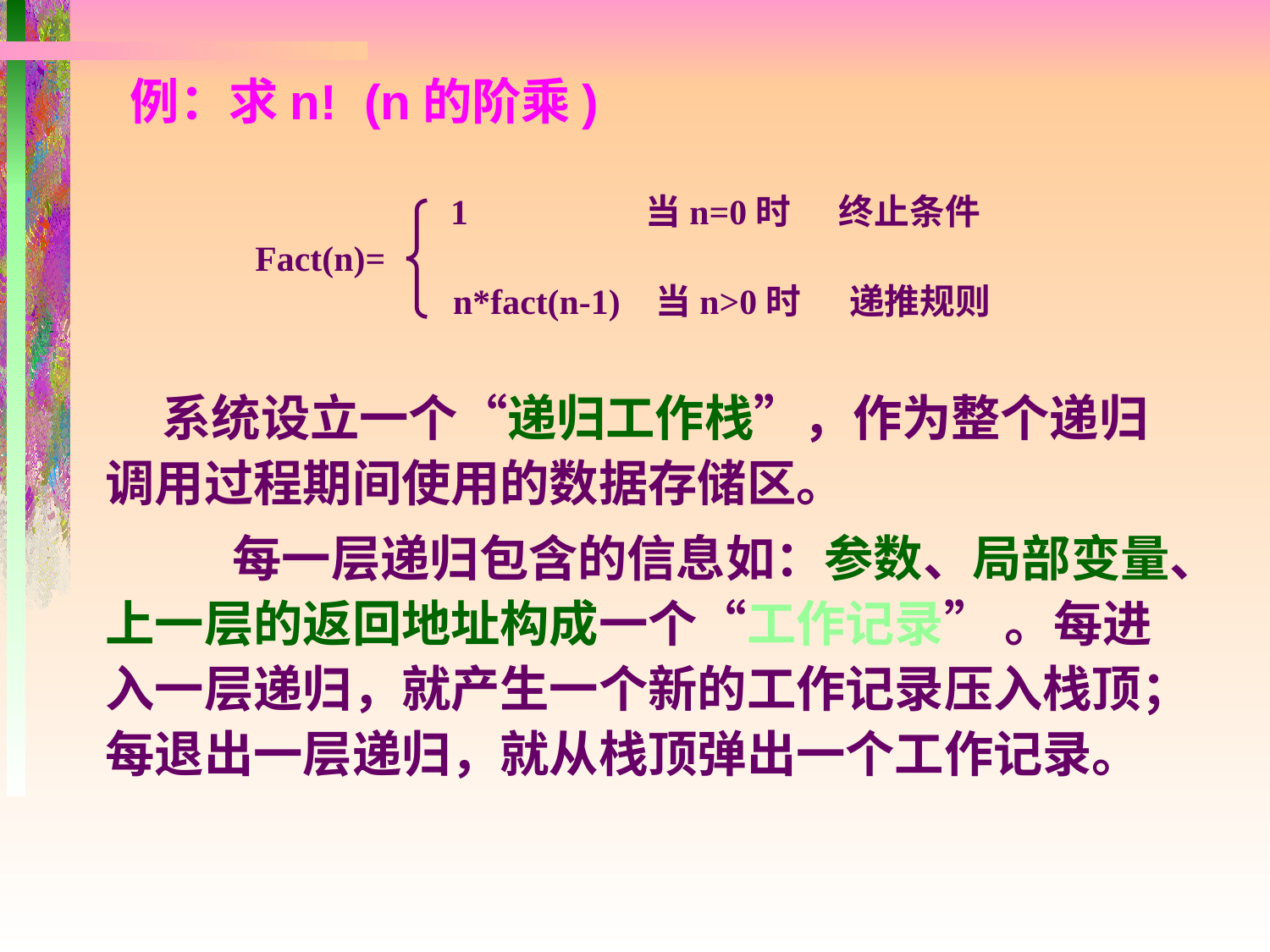

例：求n!  (n的阶乘)
1                   当n=0时      终止条件

Fact(n)=
n*fact(n-1)   当n>0时      递推规则
    系统设立一个“递归工作栈”，作为整个递归调用过程期间使用的数据存储区。
	每一层递归包含的信息如：参数、局部变量、上一层的返回地址构成一个“工作记录” 。每进入一层递归，就产生一个新的工作记录压入栈顶；每退出一层递归，就从栈顶弹出一个工作记录。